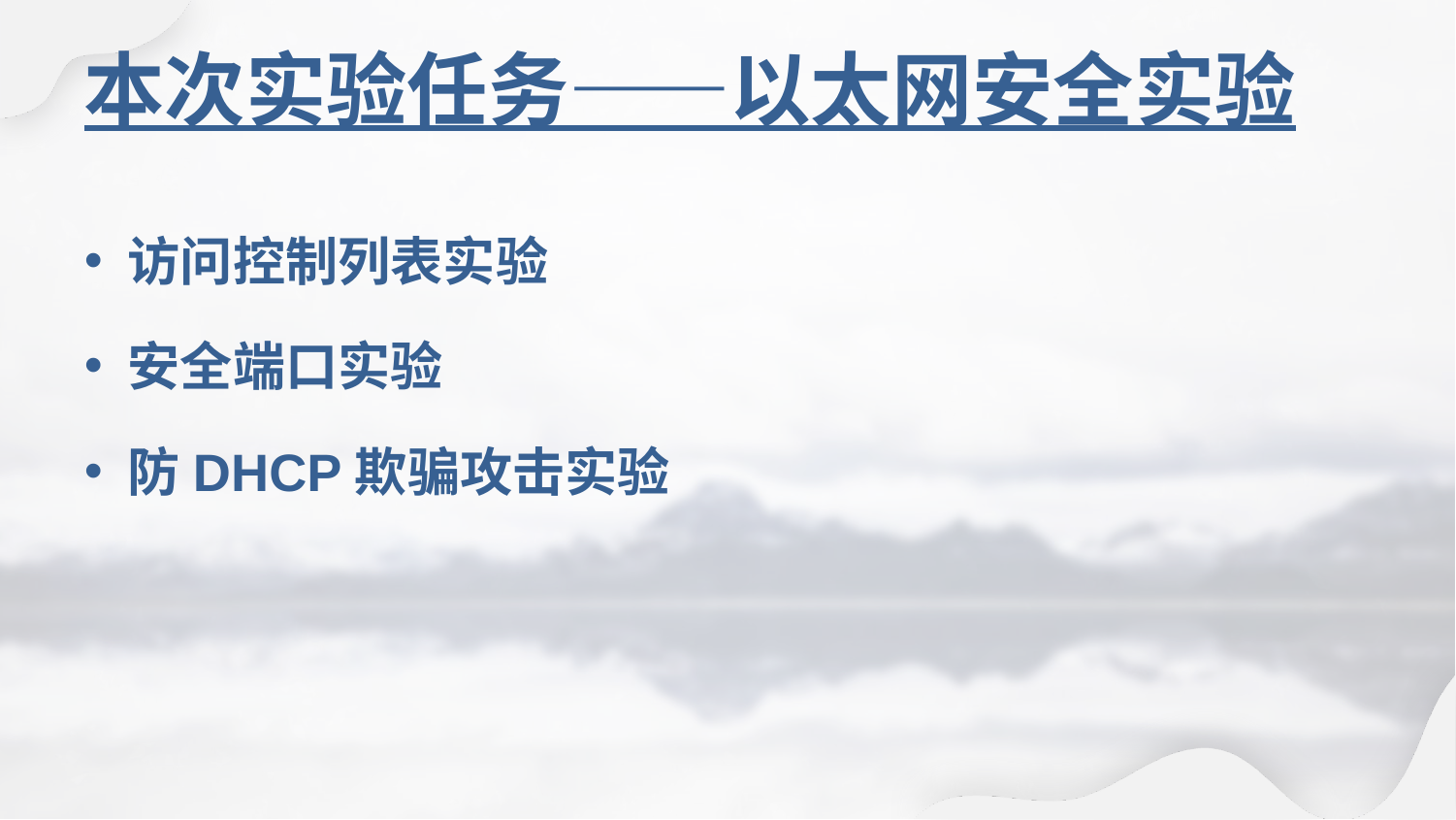

# 本次实验任务——以太网安全实验
访问控制列表实验
安全端口实验
防DHCP欺骗攻击实验